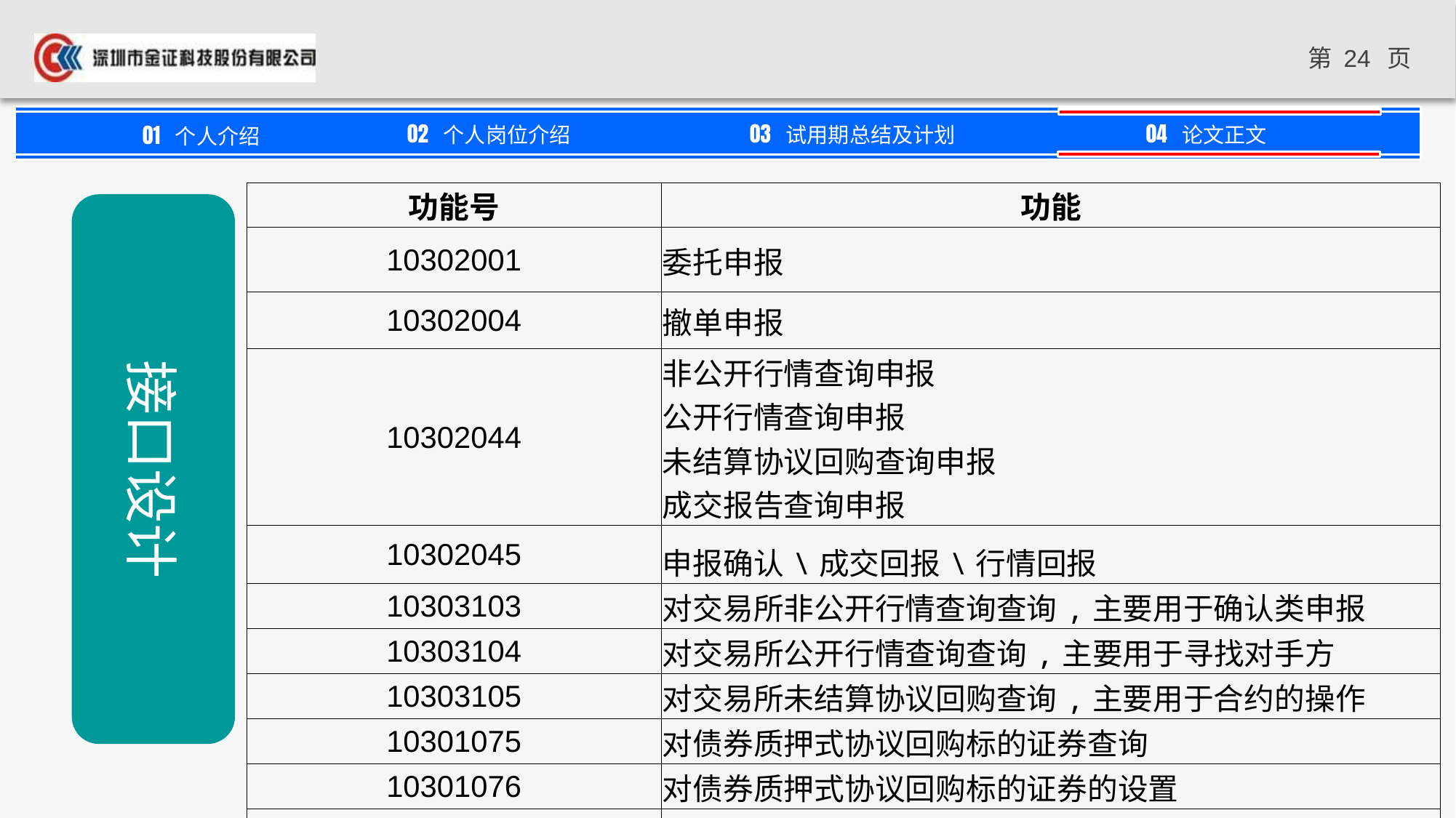

| 功能号 | 功能 |
| --- | --- |
| 10302001 | 委托申报 |
| 10302004 | 撤单申报 |
| 10302044 | 非公开行情查询申报 公开行情查询申报 未结算协议回购查询申报 成交报告查询申报 |
| 10302045 | 申报确认\成交回报\行情回报 |
| 10303103 | 对交易所非公开行情查询查询,主要用于确认类申报 |
| 10303104 | 对交易所公开行情查询查询,主要用于寻找对手方 |
| 10303105 | 对交易所未结算协议回购查询,主要用于合约的操作 |
| 10301075 | 对债券质押式协议回购标的证券查询 |
| 10301076 | 对债券质押式协议回购标的证券的设置 |
| 10301152 | 对债券质押式协议回购合约的查询 |
| 10301153 | 对债券质押式协议回购合约的设置 |

接口设计